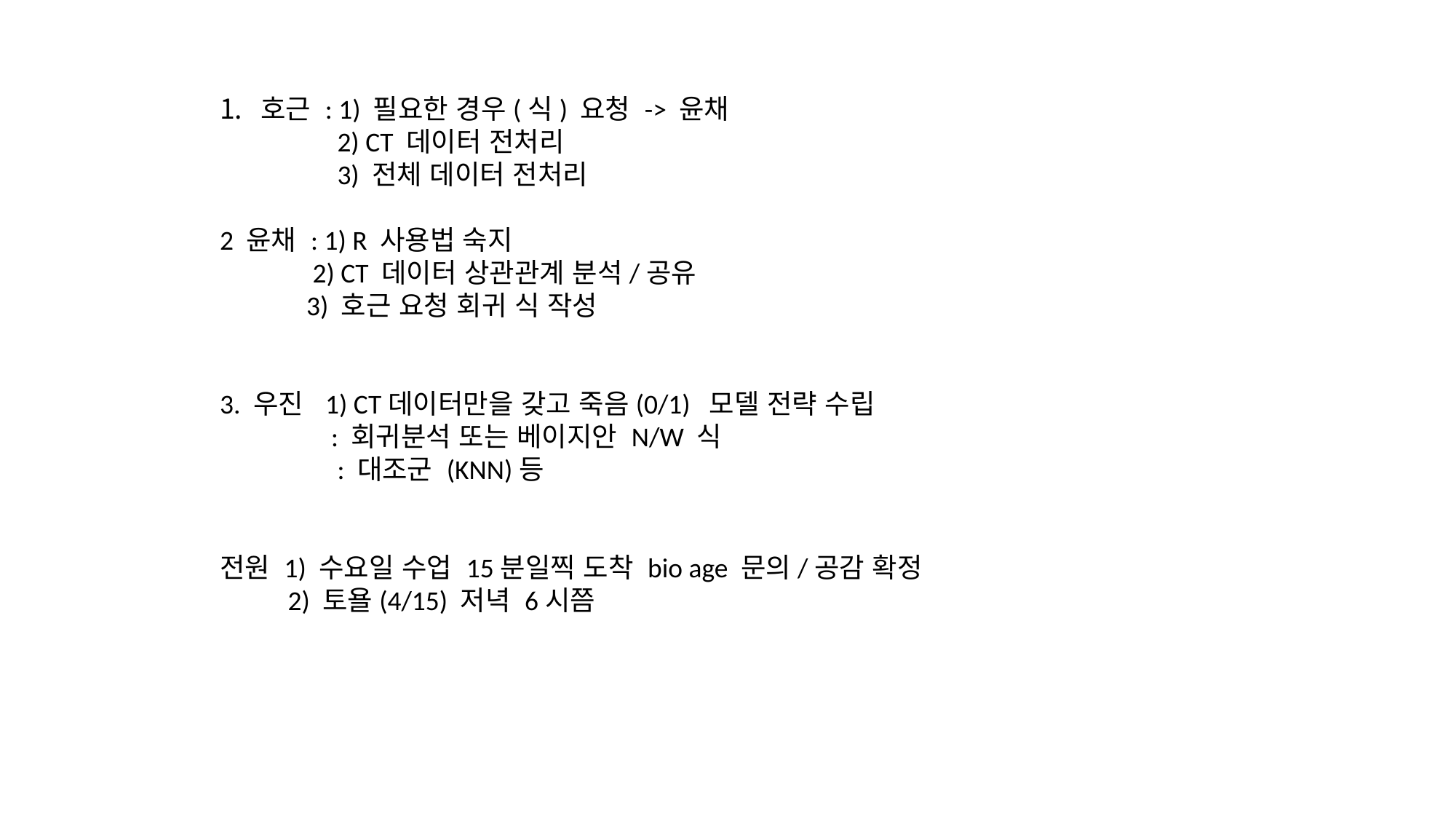

호근 : 1) 필요한 경우(식) 요청 -> 윤채
                   2) CT 데이터 전처리
                   3) 전체 데이터 전처리

2 윤채 : 1) R 사용법 숙지
               2) CT 데이터 상관관계 분석/공유
              3) 호근 요청 회귀 식 작성

3. 우진  1) CT데이터만을 갖고 죽음(0/1)  모델 전략 수립
                  : 회귀분석 또는 베이지안 N/W 식
                   : 대조군 (KNN)등

전원 1) 수요일 수업 15분일찍 도착 bio age 문의/공감 확정
           2) 토욜(4/15) 저녁 6시쯤